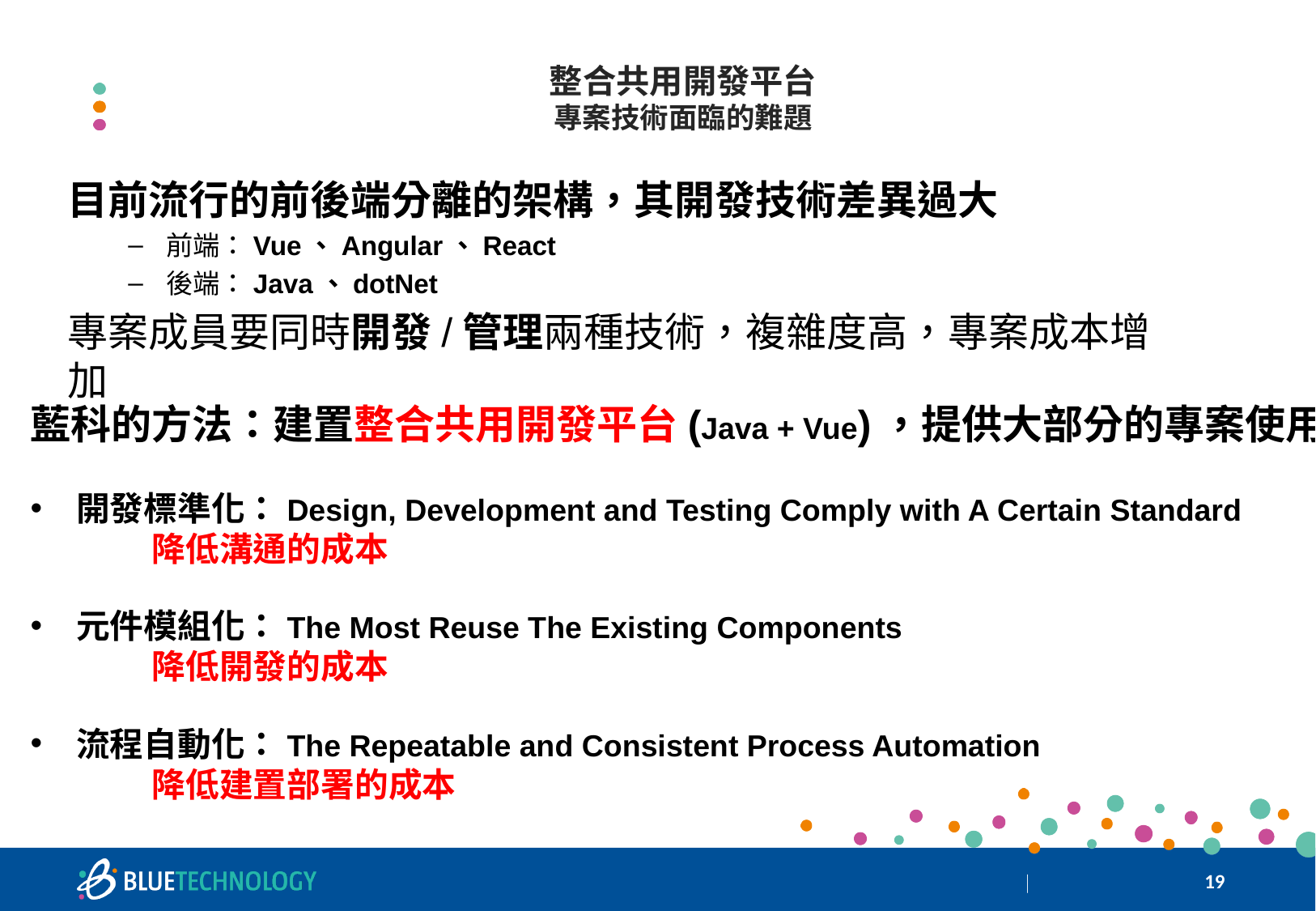

# 整合共用開發平台 專案技術面臨的難題
目前流行的前後端分離的架構，其開發技術差異過大
前端：Vue、Angular、React
後端：Java、dotNet
專案成員要同時開發/管理兩種技術，複雜度高，專案成本增加

藍科的方法：建置整合共用開發平台(Java + Vue)，提供大部分的專案使用

開發標準化：Design, Development and Testing Comply with A Certain Standard
	降低溝通的成本

元件模組化：The Most Reuse The Existing Components
	降低開發的成本

流程自動化：The Repeatable and Consistent Process Automation
	降低建置部署的成本